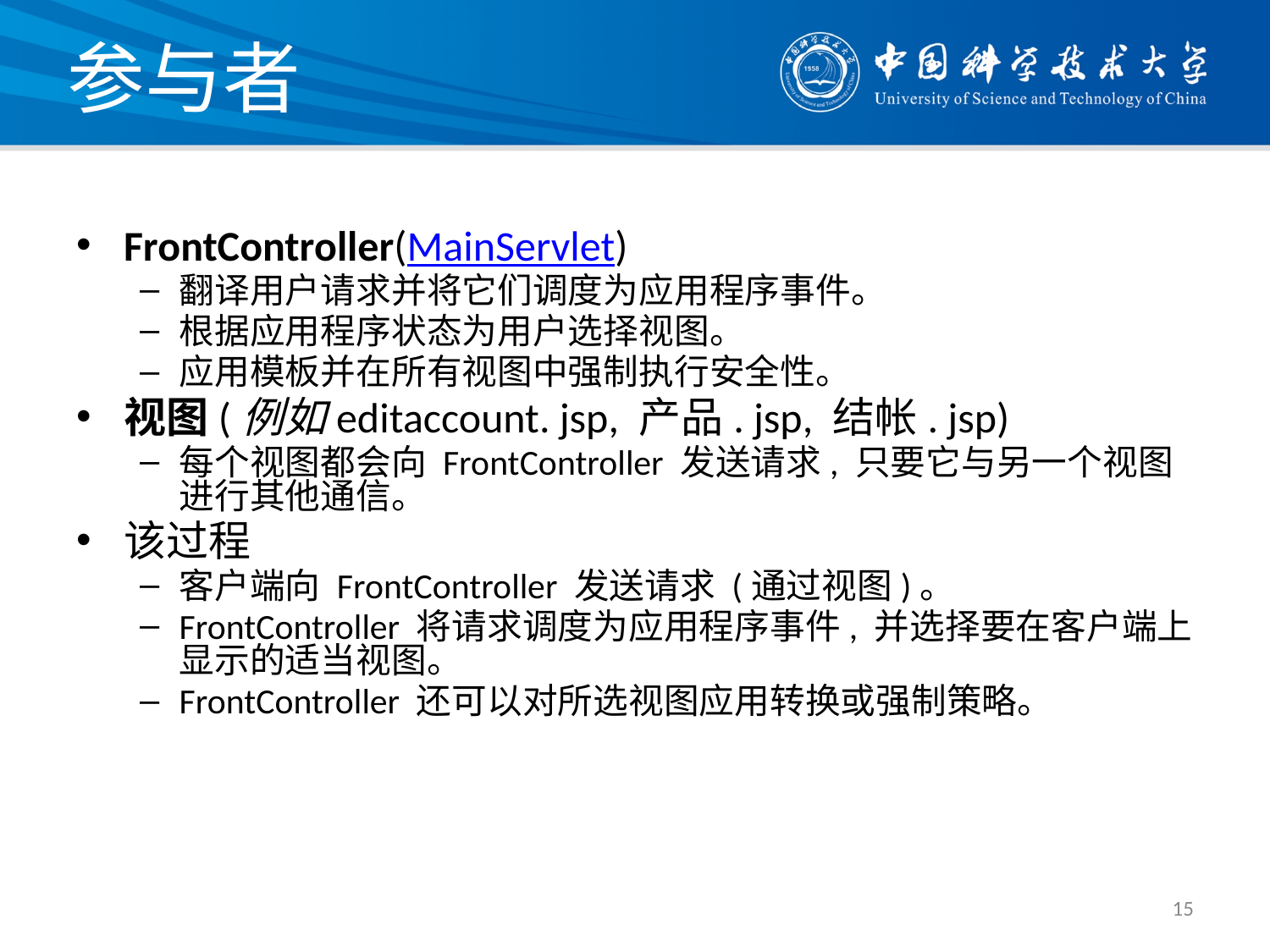

# 参与者
FrontController(MainServlet)
翻译用户请求并将它们调度为应用程序事件。
根据应用程序状态为用户选择视图。
应用模板并在所有视图中强制执行安全性。
视图(例如editaccount. jsp, 产品. jsp, 结帐. jsp)
每个视图都会向 FrontController 发送请求, 只要它与另一个视图进行其他通信。
该过程
客户端向 FrontController 发送请求 (通过视图)。
FrontController 将请求调度为应用程序事件, 并选择要在客户端上显示的适当视图。
FrontController 还可以对所选视图应用转换或强制策略。

15